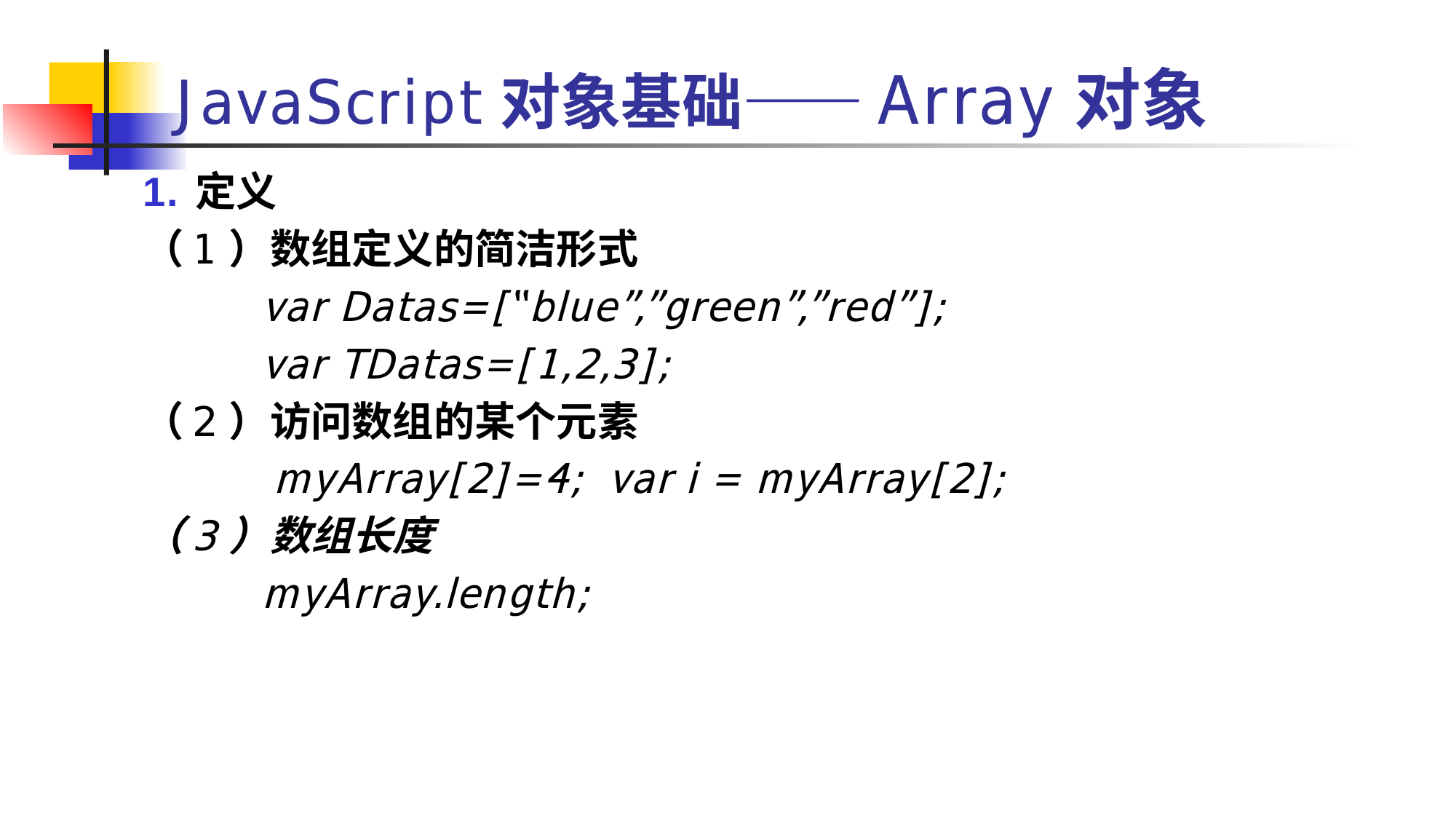

定义
（1）数组定义的简洁形式
          var Datas=[“blue”,”green”,”red”];
          var TDatas=[1,2,3];
（2）访问数组的某个元素
           myArray[2]=4;  var i = myArray[2];
（3）数组长度
          myArray.length;
JavaScript对象基础——Array对象